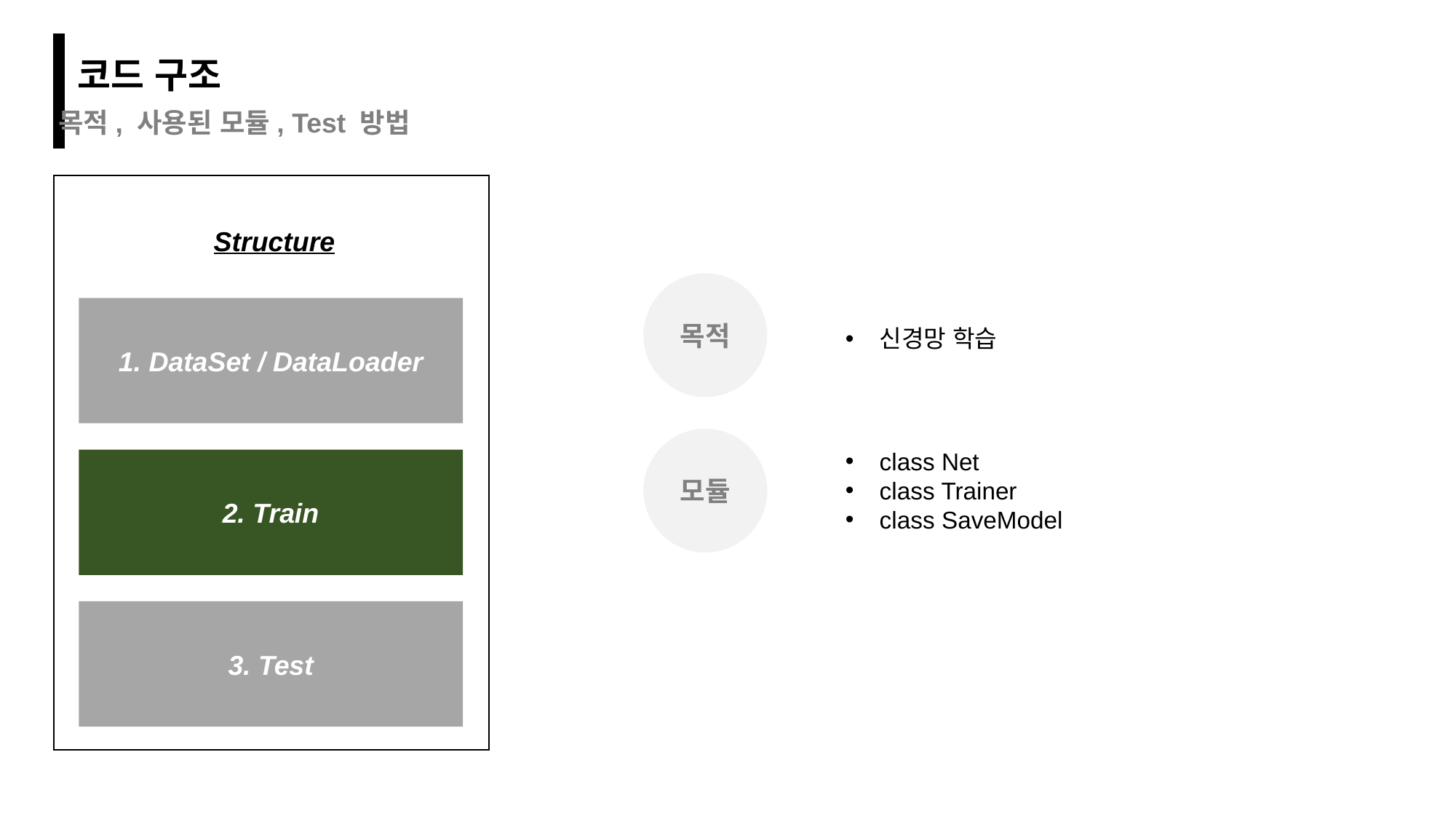

코드 구조
목적, 사용된 모듈, Test 방법

Structure
목적
1. DataSet / DataLoader
신경망 학습

모듈
class Net
class Trainer
class SaveModel

2. Train

3. Test